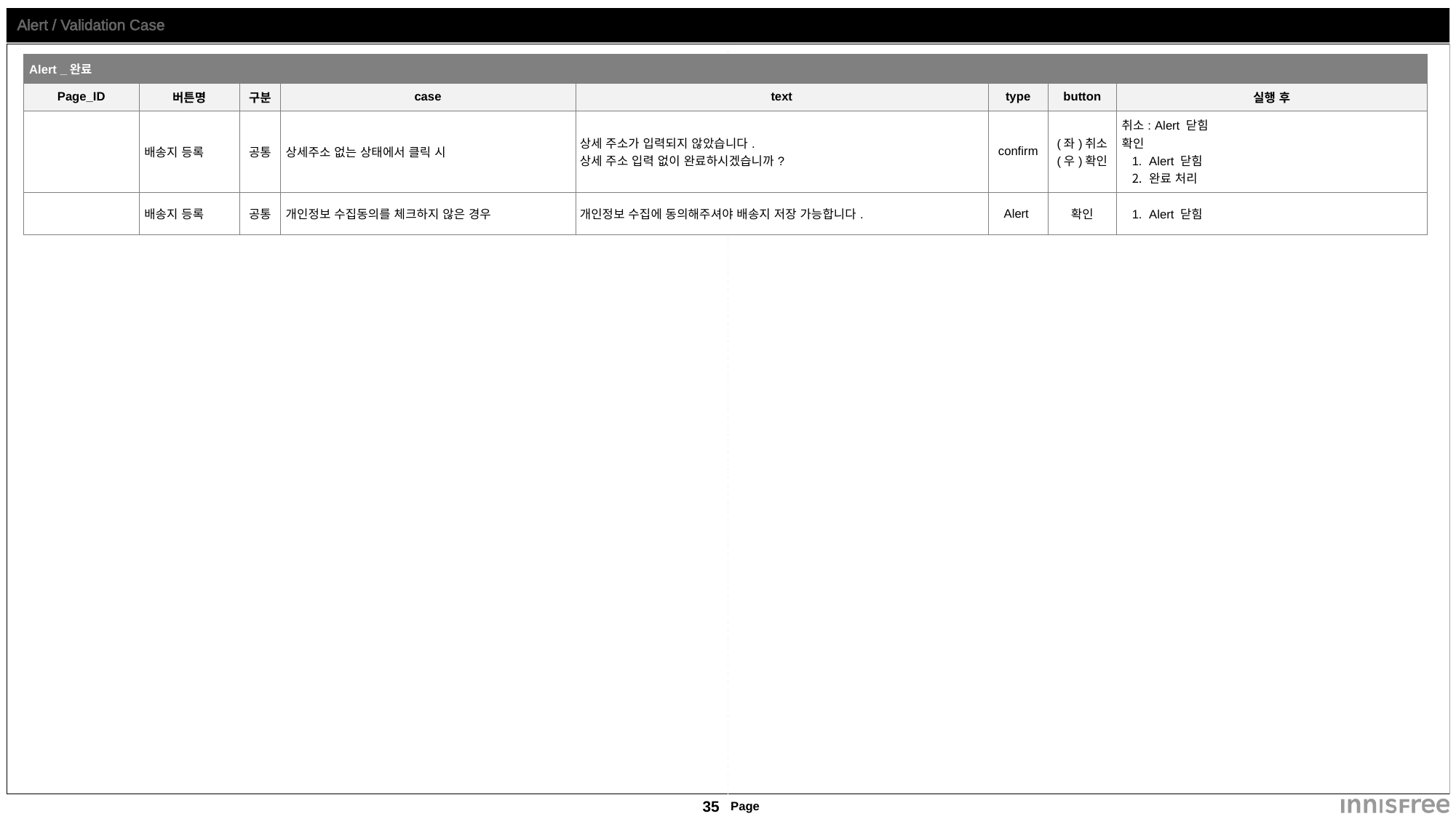

# Alert / Validation Case
| Alert \_완료 |  |  |  |  |  |  |  |
| --- | --- | --- | --- | --- | --- | --- | --- |
| Page\_ID | 버튼명 | 구분 | case | text | type | button | 실행 후 |
|  | 배송지 등록 | 공통 | 상세주소 없는 상태에서 클릭 시 | 상세 주소가 입력되지 않았습니다. 상세 주소 입력 없이 완료하시겠습니까? | confirm | (좌)취소 (우)확인 | 취소: Alert 닫힘 확인 Alert 닫힘 완료 처리 |
|  | 배송지 등록 | 공통 | 개인정보 수집동의를 체크하지 않은 경우 | 개인정보 수집에 동의해주셔야 배송지 저장 가능합니다. | Alert | 확인 | Alert 닫힘 |